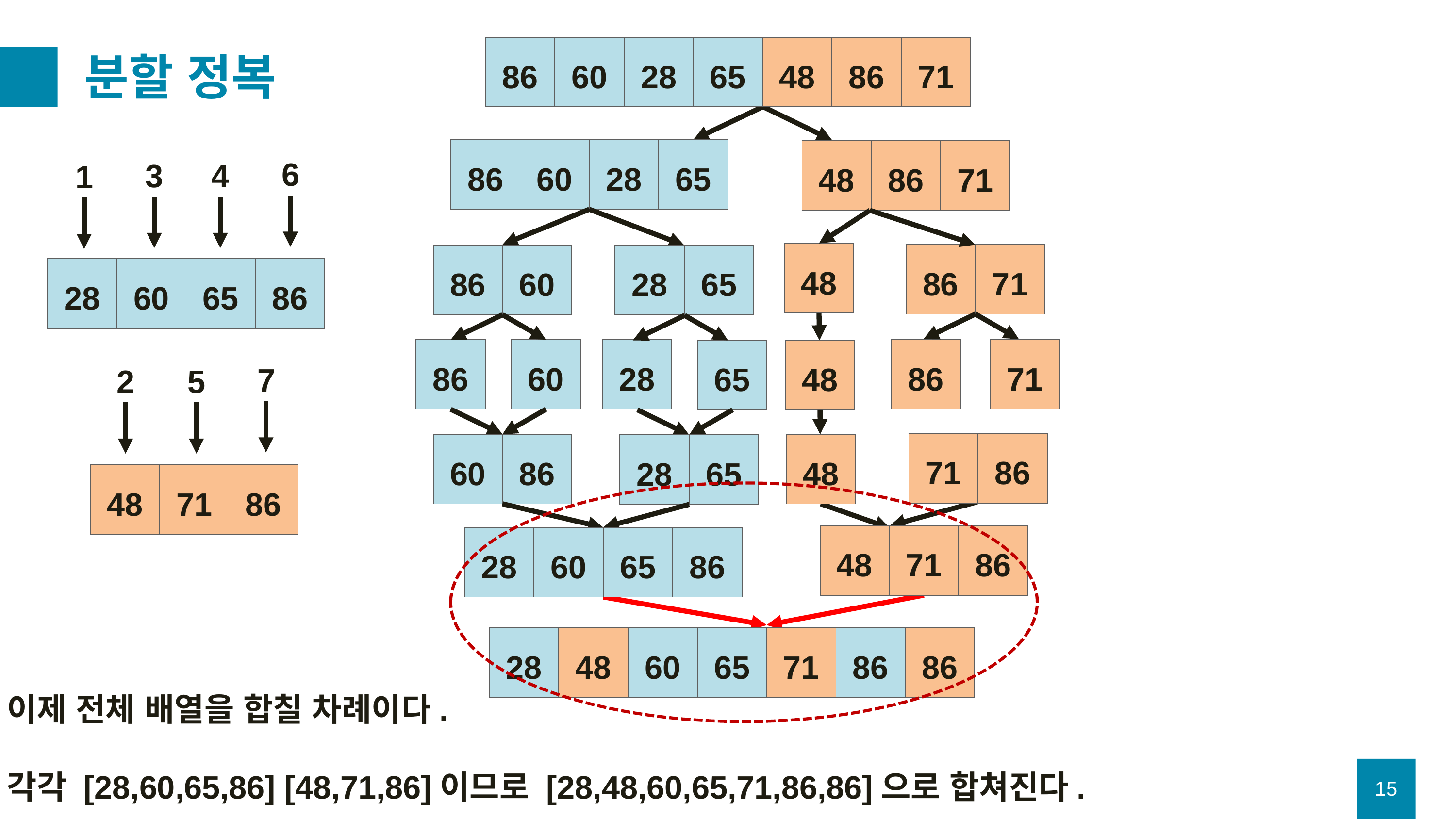

# 분할 정복
| 86 | 60 | 28 | 65 | 48 | 86 | 71 |
| --- | --- | --- | --- | --- | --- | --- |
| 86 | 60 | 28 | 65 |
| --- | --- | --- | --- |
| 48 | 86 | 71 |
| --- | --- | --- |
6
3
4
1
| 48 |
| --- |
| 86 | 71 |
| --- | --- |
| 86 | 60 |
| --- | --- |
| 28 | 65 |
| --- | --- |
| 28 | 60 | 65 | 86 |
| --- | --- | --- | --- |
| 86 |
| --- |
| 71 |
| --- |
| 28 |
| --- |
| 86 |
| --- |
| 60 |
| --- |
| 65 |
| --- |
| 48 |
| --- |
7
2
5
| 71 | 86 |
| --- | --- |
| 60 | 86 |
| --- | --- |
| 48 |
| --- |
| 28 | 65 |
| --- | --- |
| 48 | 71 | 86 |
| --- | --- | --- |

| 48 | 71 | 86 |
| --- | --- | --- |
| 28 | 60 | 65 | 86 |
| --- | --- | --- | --- |
| 28 | 48 | 60 | 65 | 71 | 86 | 86 |
| --- | --- | --- | --- | --- | --- | --- |
이제 전체 배열을 합칠 차례이다.

각각 [28,60,65,86] [48,71,86]이므로 [28,48,60,65,71,86,86]으로 합쳐진다.
15